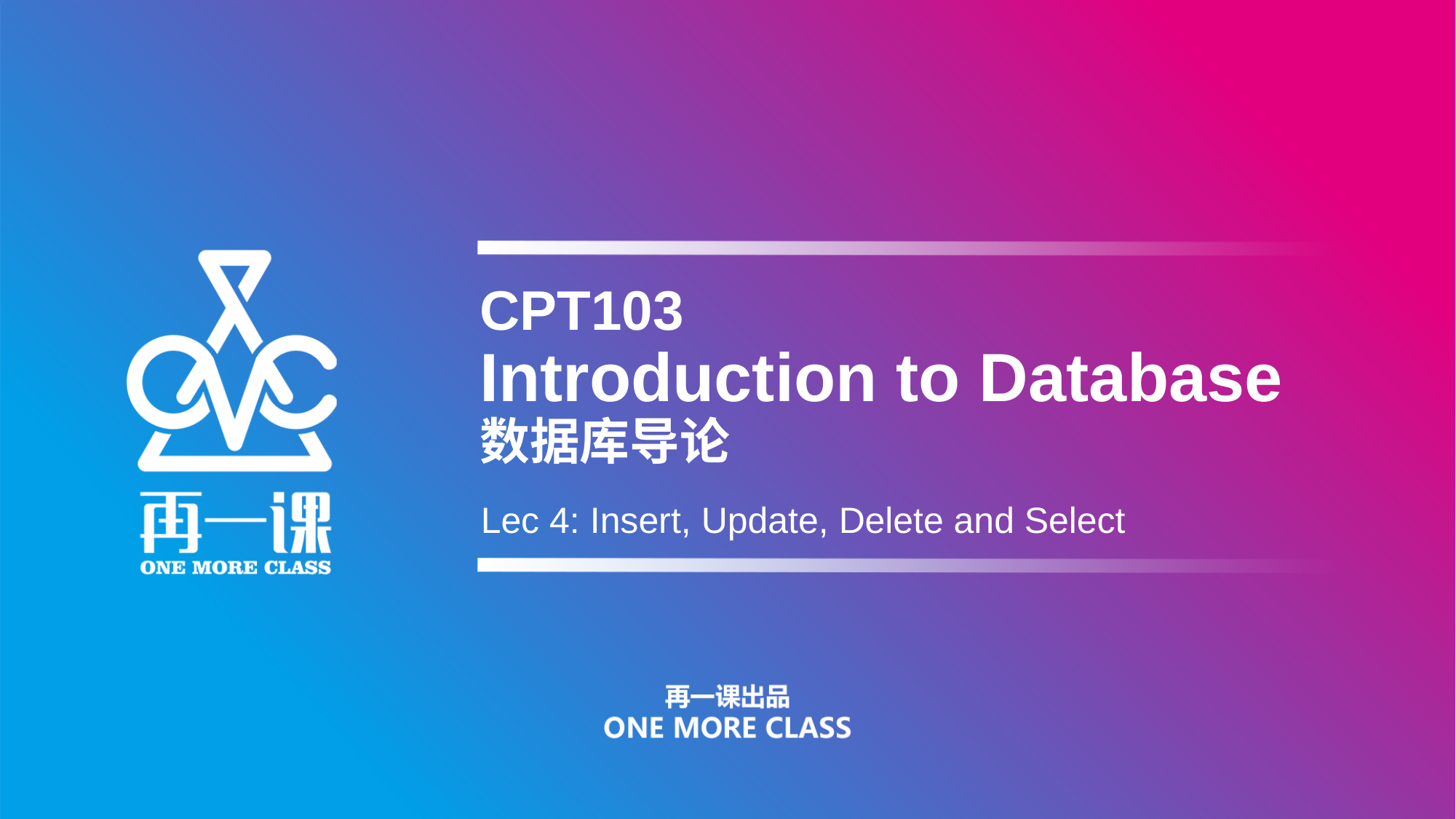

CPT103
Introduction to Database
数据库导论
Lec 4: Insert, Update, Delete and Select